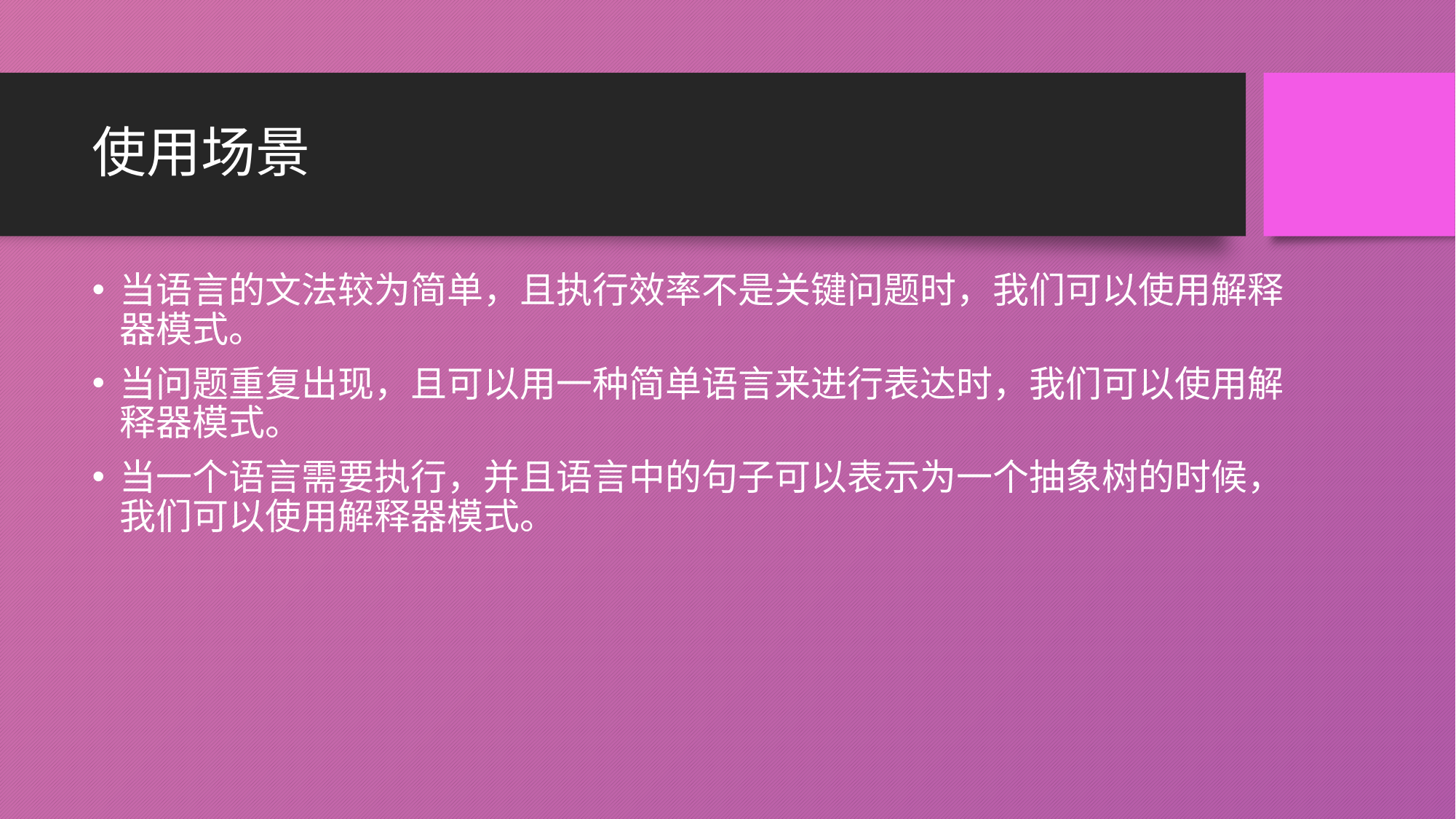

# 使用场景
当语言的文法较为简单，且执行效率不是关键问题时，我们可以使用解释器模式。
当问题重复出现，且可以用一种简单语言来进行表达时，我们可以使用解释器模式。
当一个语言需要执行，并且语言中的句子可以表示为一个抽象树的时候，我们可以使用解释器模式。